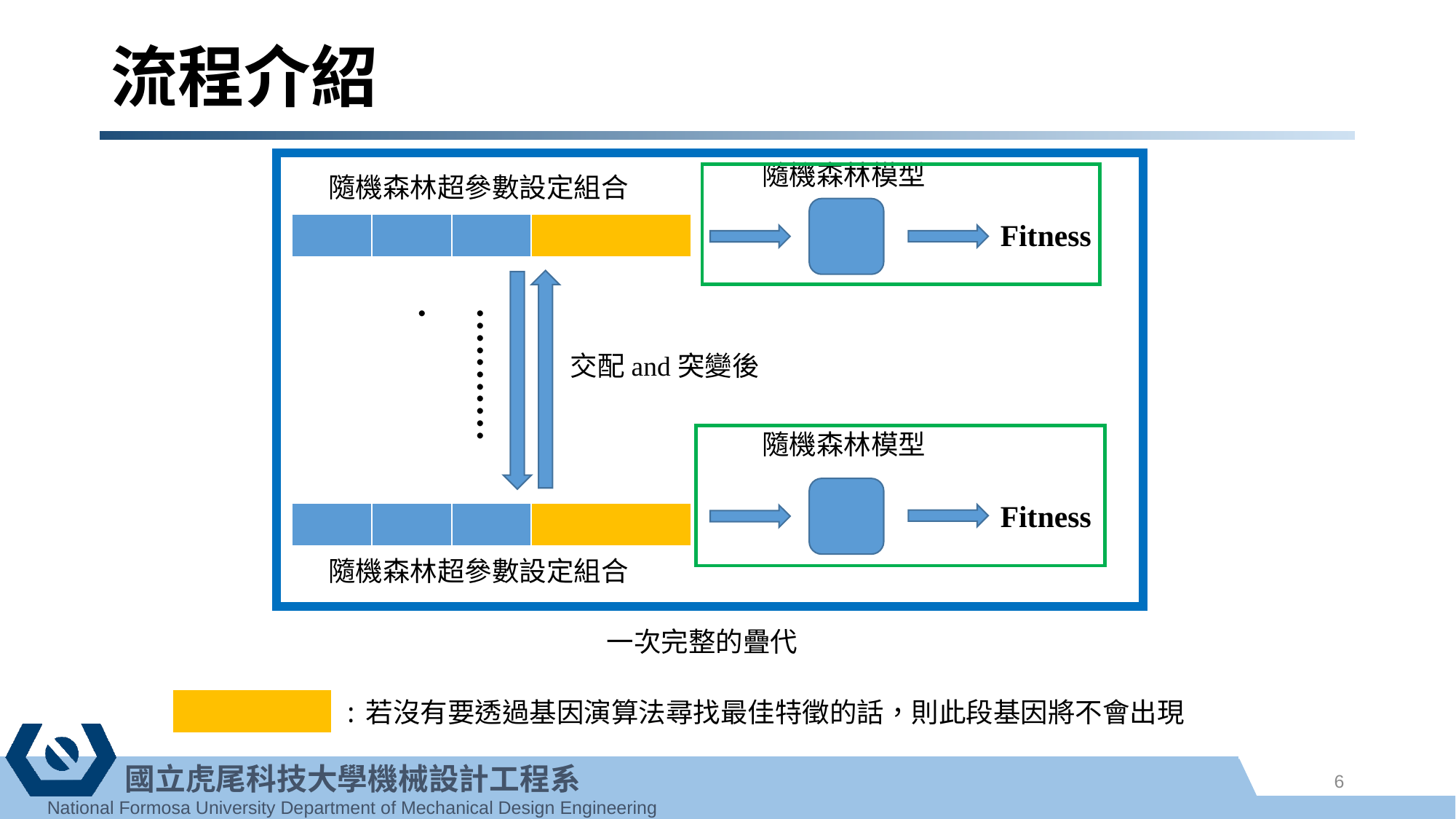

# 流程介紹

隨機森林模型

隨機森林超參數設定組合

Fitness
|  |
| --- |
|  |  |  |
| --- | --- | --- |

............
交配and突變後
隨機森林模型

Fitness
|  |
| --- |
|  |  |  |
| --- | --- | --- |

隨機森林超參數設定組合
一次完整的疊代
|  |
| --- |
:若沒有要透過基因演算法尋找最佳特徵的話，則此段基因將不會出現
6